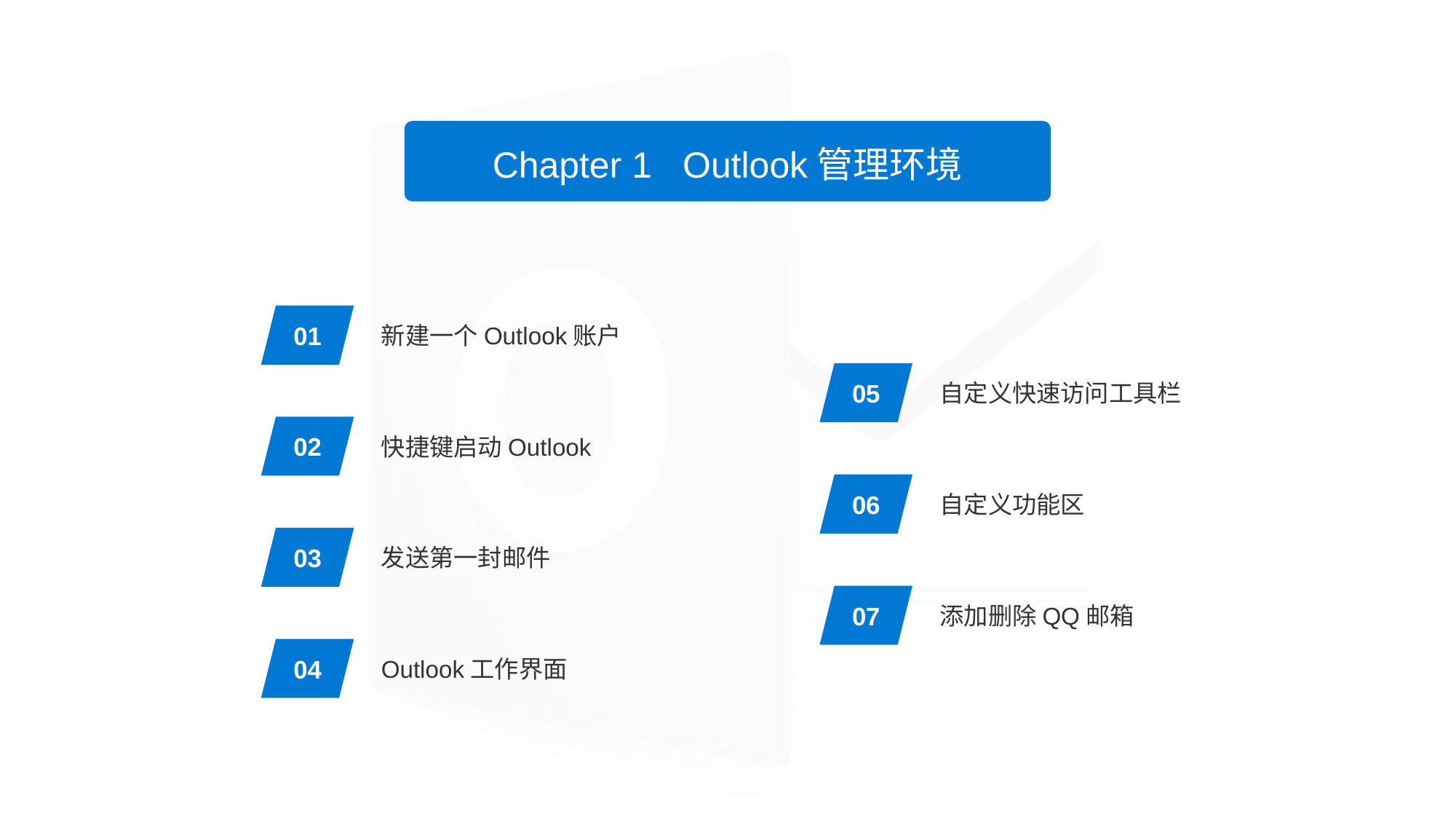

Chapter 1   Outlook管理环境
01
新建一个Outlook账户
05
自定义快速访问工具栏
02
快捷键启动Outlook
06
自定义功能区
03
发送第一封邮件
07
添加删除QQ邮箱
04
Outlook工作界面